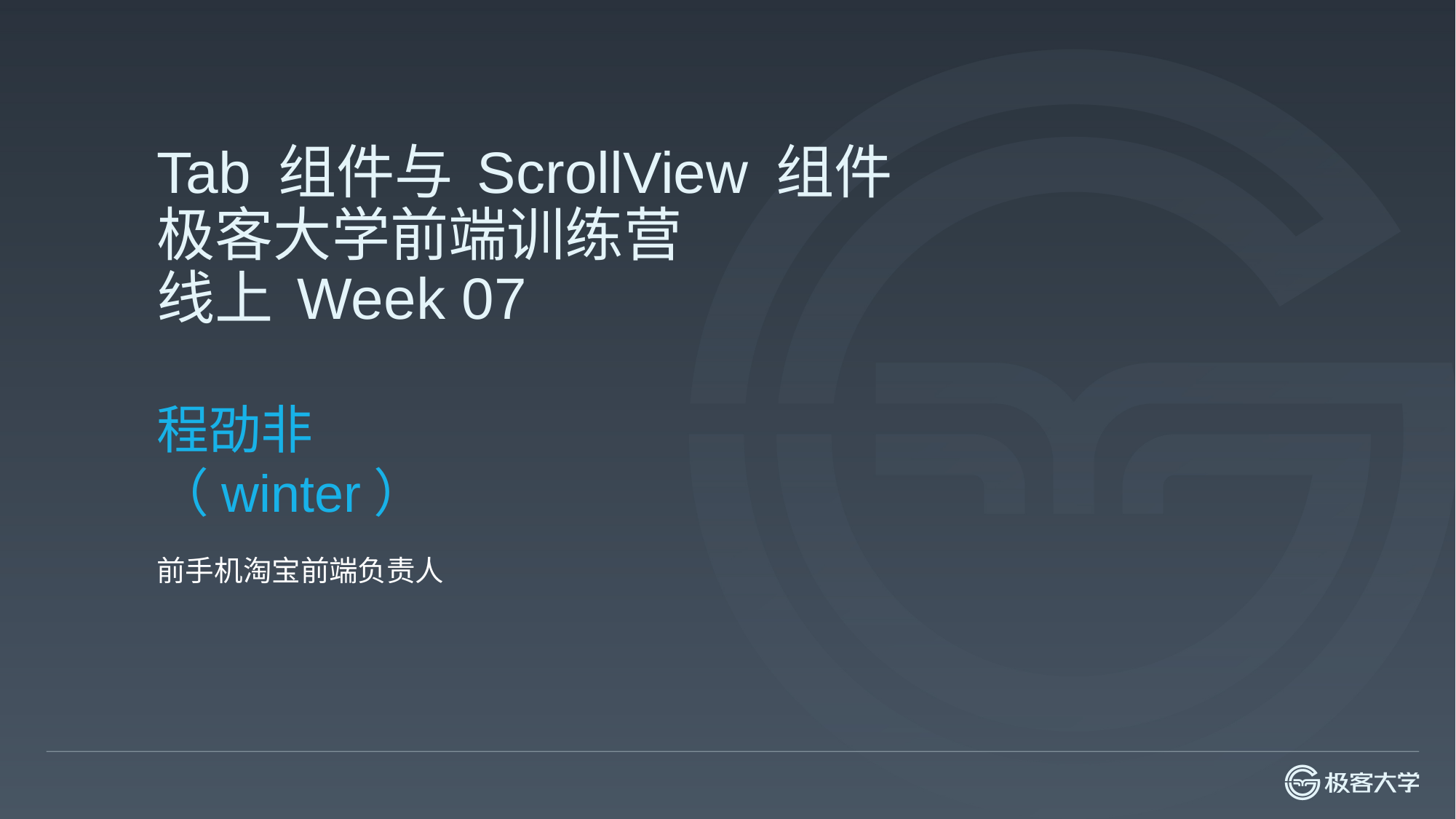

Tab 组件与 ScrollView 组件
极客大学前端训练营
线上 Week 07
程劭非（winter）
前手机淘宝前端负责人